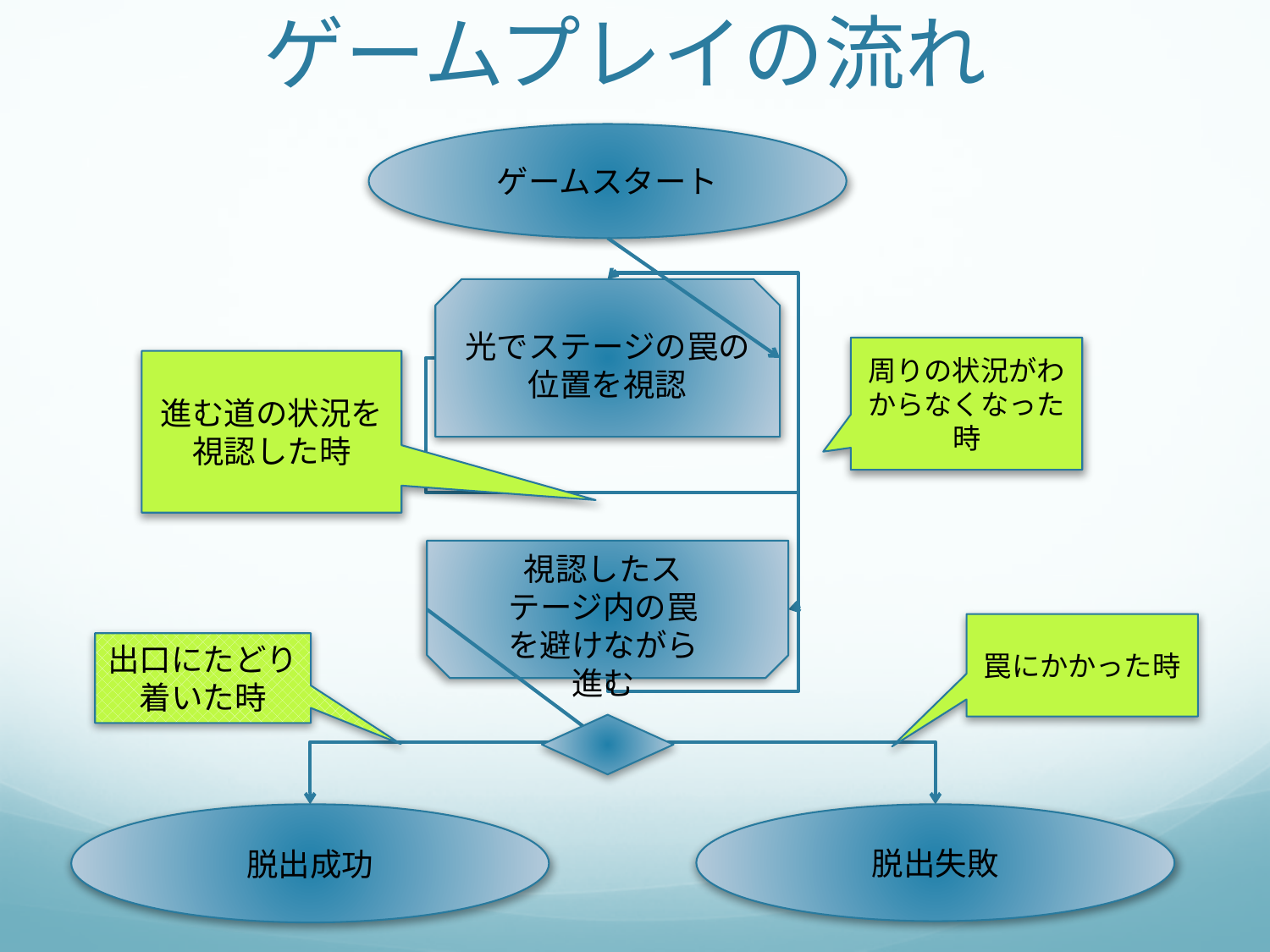

# ゲームプレイの流れ
ゲームスタート
光でステージの罠の位置を視認
周りの状況がわからなくなった時
進む道の状況を視認した時

視認したステージ内の罠を避けながら進む
罠にかかった時
出口にたどり着いた時

脱出成功
脱出失敗